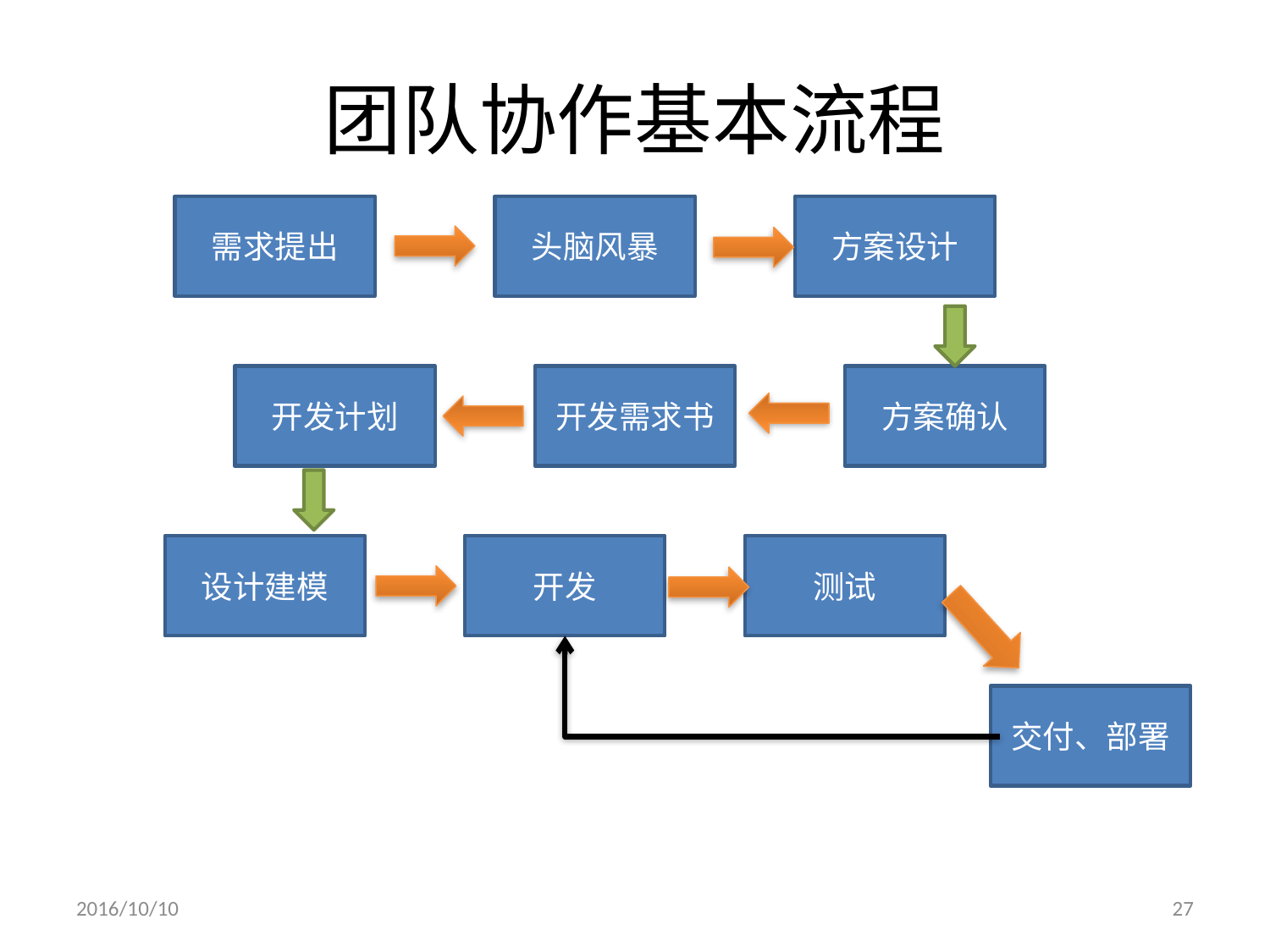

# 团队协作基本流程
需求提出
头脑风暴
方案设计

开发计划
开发需求书
方案确认

设计建模
开发
测试

交付、部署
2016/10/10
27